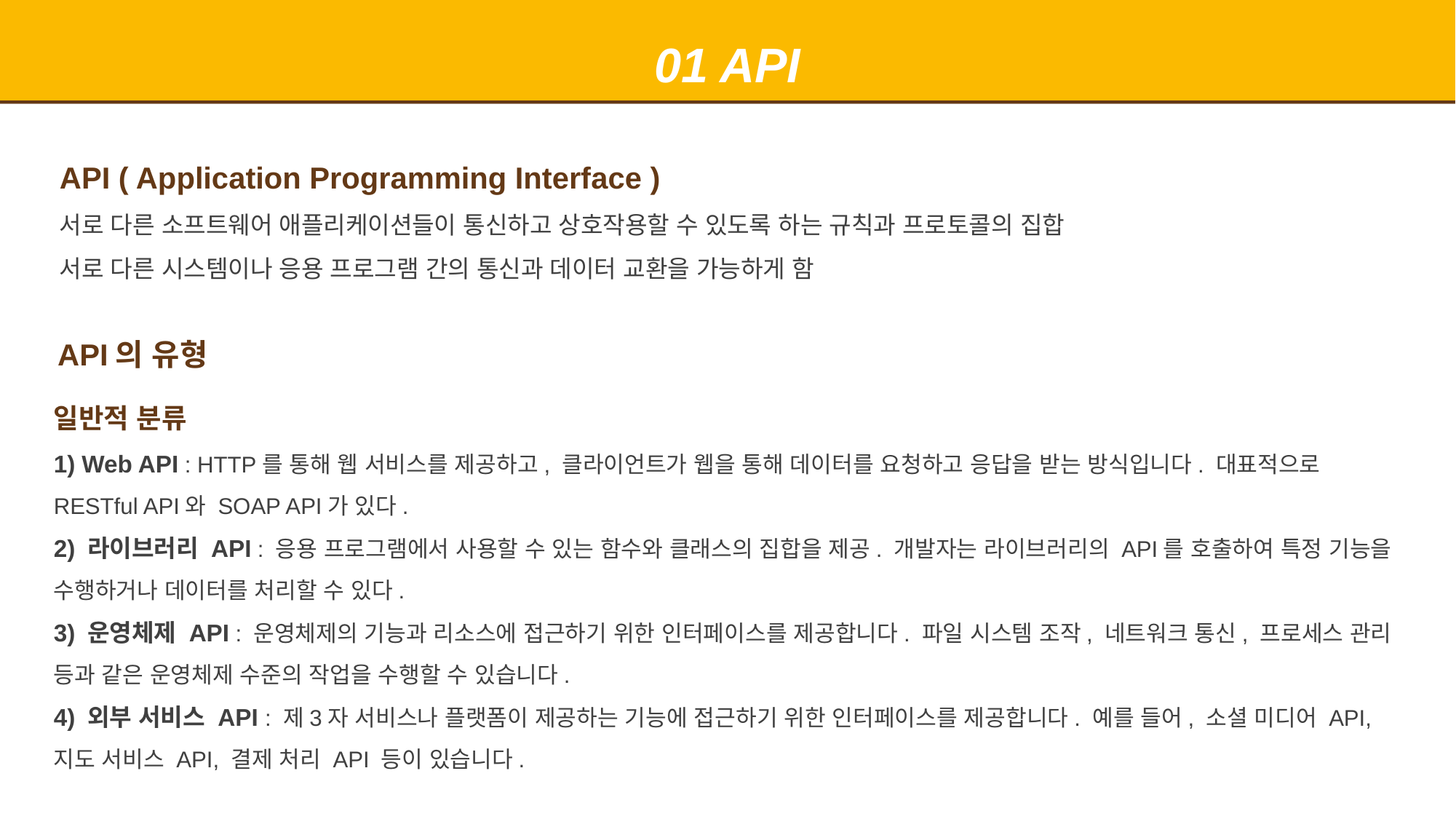

01 API
API ( Application Programming Interface )
서로 다른 소프트웨어 애플리케이션들이 통신하고 상호작용할 수 있도록 하는 규칙과 프로토콜의 집합
서로 다른 시스템이나 응용 프로그램 간의 통신과 데이터 교환을 가능하게 함
API의 유형
일반적 분류
1) Web API : HTTP를 통해 웹 서비스를 제공하고, 클라이언트가 웹을 통해 데이터를 요청하고 응답을 받는 방식입니다. 대표적으로 RESTful API와 SOAP API가 있다.
2) 라이브러리 API : 응용 프로그램에서 사용할 수 있는 함수와 클래스의 집합을 제공. 개발자는 라이브러리의 API를 호출하여 특정 기능을 수행하거나 데이터를 처리할 수 있다.
3) 운영체제 API : 운영체제의 기능과 리소스에 접근하기 위한 인터페이스를 제공합니다. 파일 시스템 조작, 네트워크 통신, 프로세스 관리 등과 같은 운영체제 수준의 작업을 수행할 수 있습니다.
4) 외부 서비스 API : 제3자 서비스나 플랫폼이 제공하는 기능에 접근하기 위한 인터페이스를 제공합니다. 예를 들어, 소셜 미디어 API, 지도 서비스 API, 결제 처리 API 등이 있습니다.